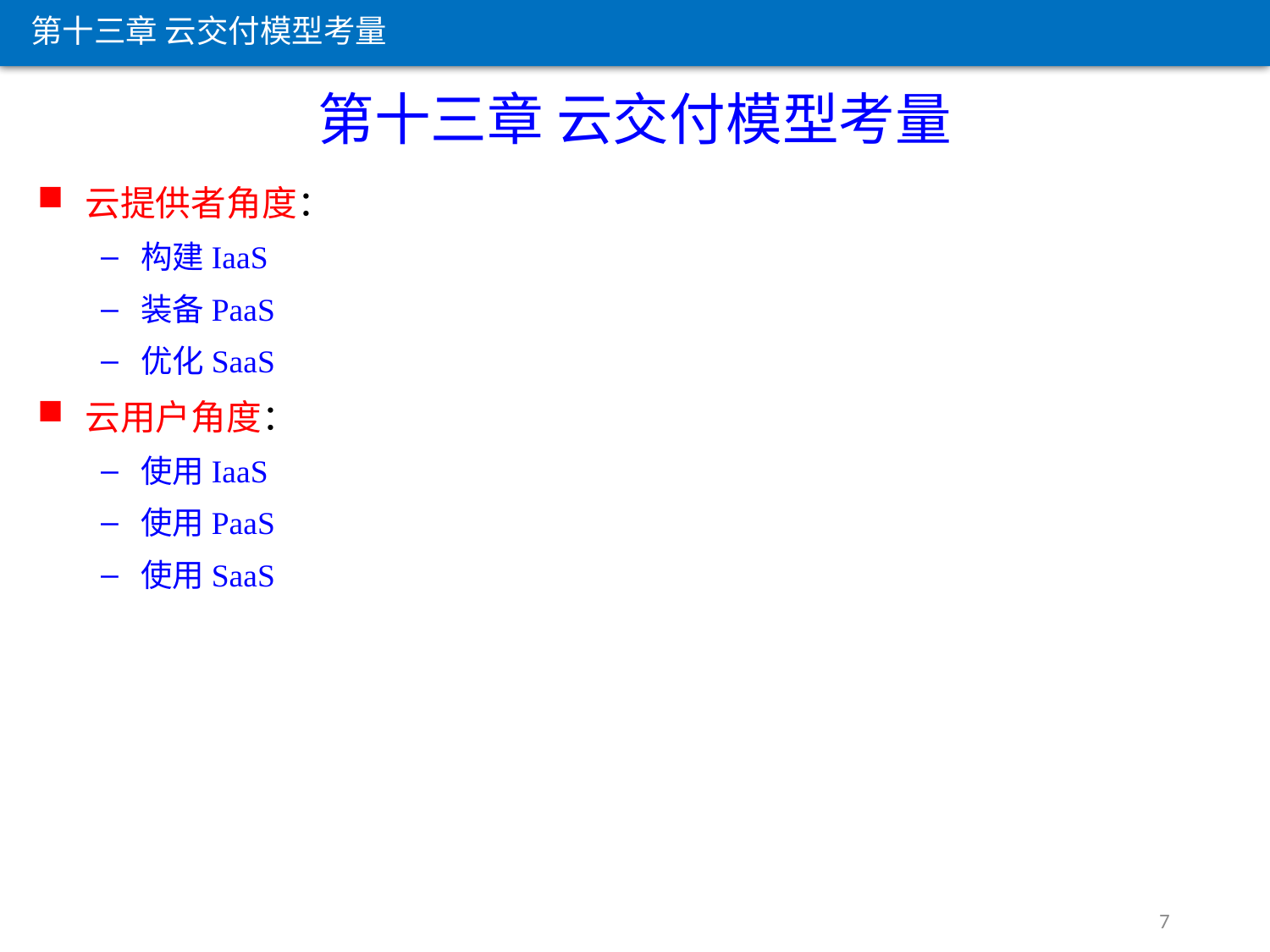

第十三章 云交付模型考量
第十三章 云交付模型考量
云提供者角度：
构建IaaS
装备PaaS
优化SaaS
云用户角度：
使用IaaS
使用PaaS
使用SaaS
7